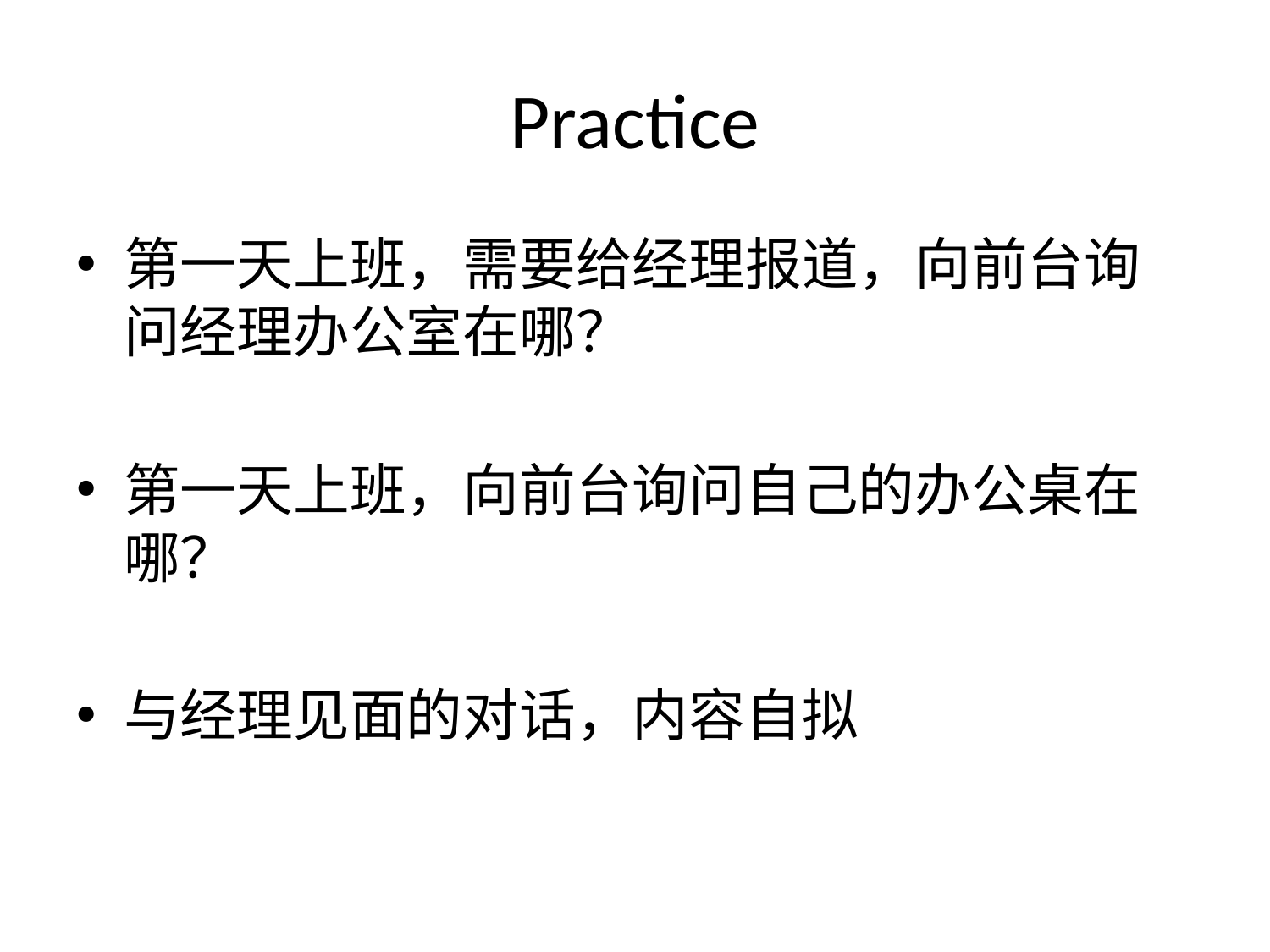

# Practice
第一天上班，需要给经理报道，向前台询问经理办公室在哪？

第一天上班，向前台询问自己的办公桌在哪？

与经理见面的对话，内容自拟